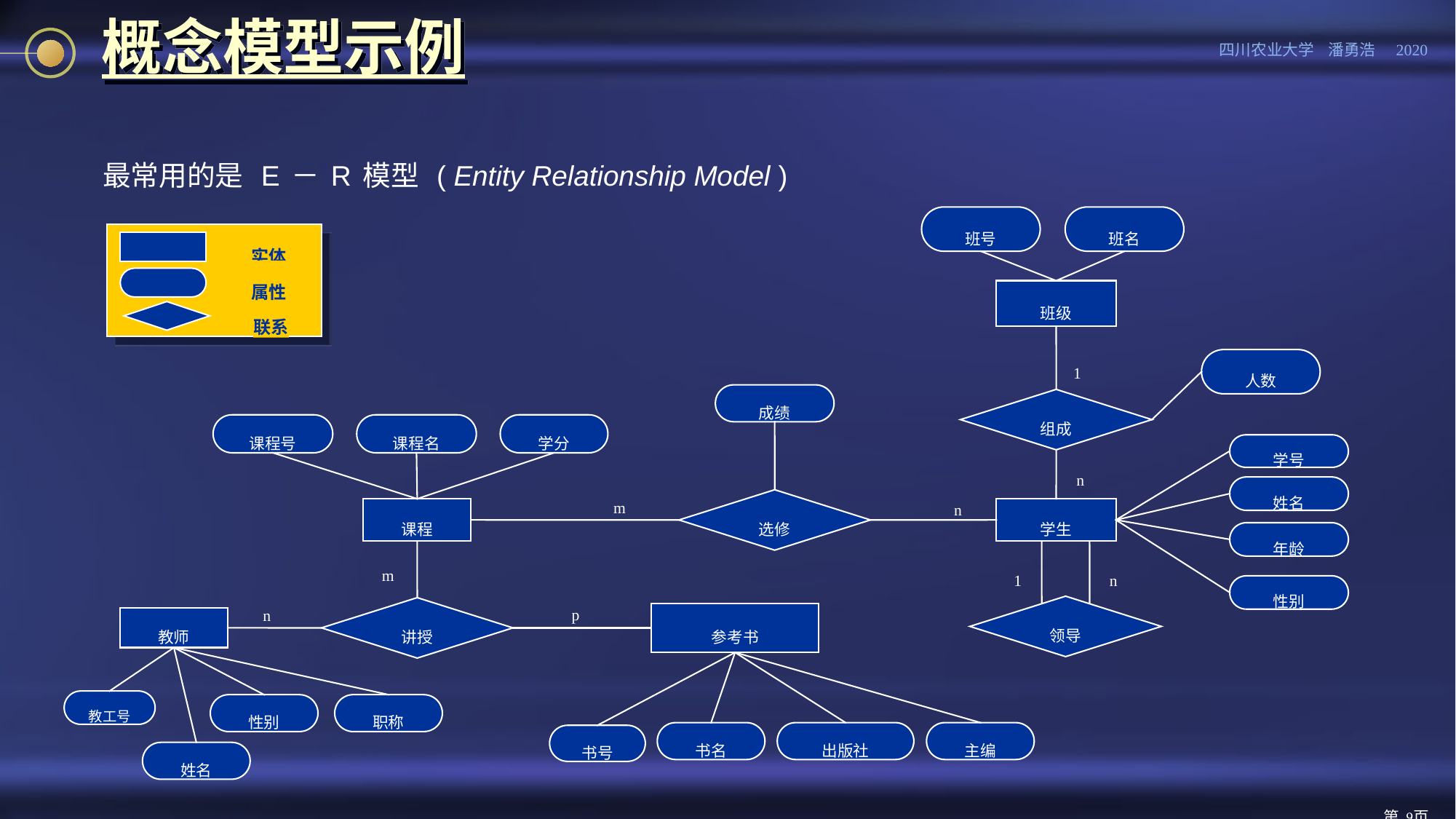

# 概念模型示例
最常用的是 E－R模型 ( Entity Relationship Model )
班号
班名
班级
1
人数
成绩
组成
课程号
课程名
学分
学号
n
姓名
m
n
选修
课程
学生
年龄

m
1
n
性别
p
n
领导
讲授
参考书
教师
性别
职称
书名
出版社
主编
书号
姓名

实体

属性

联系

教工号